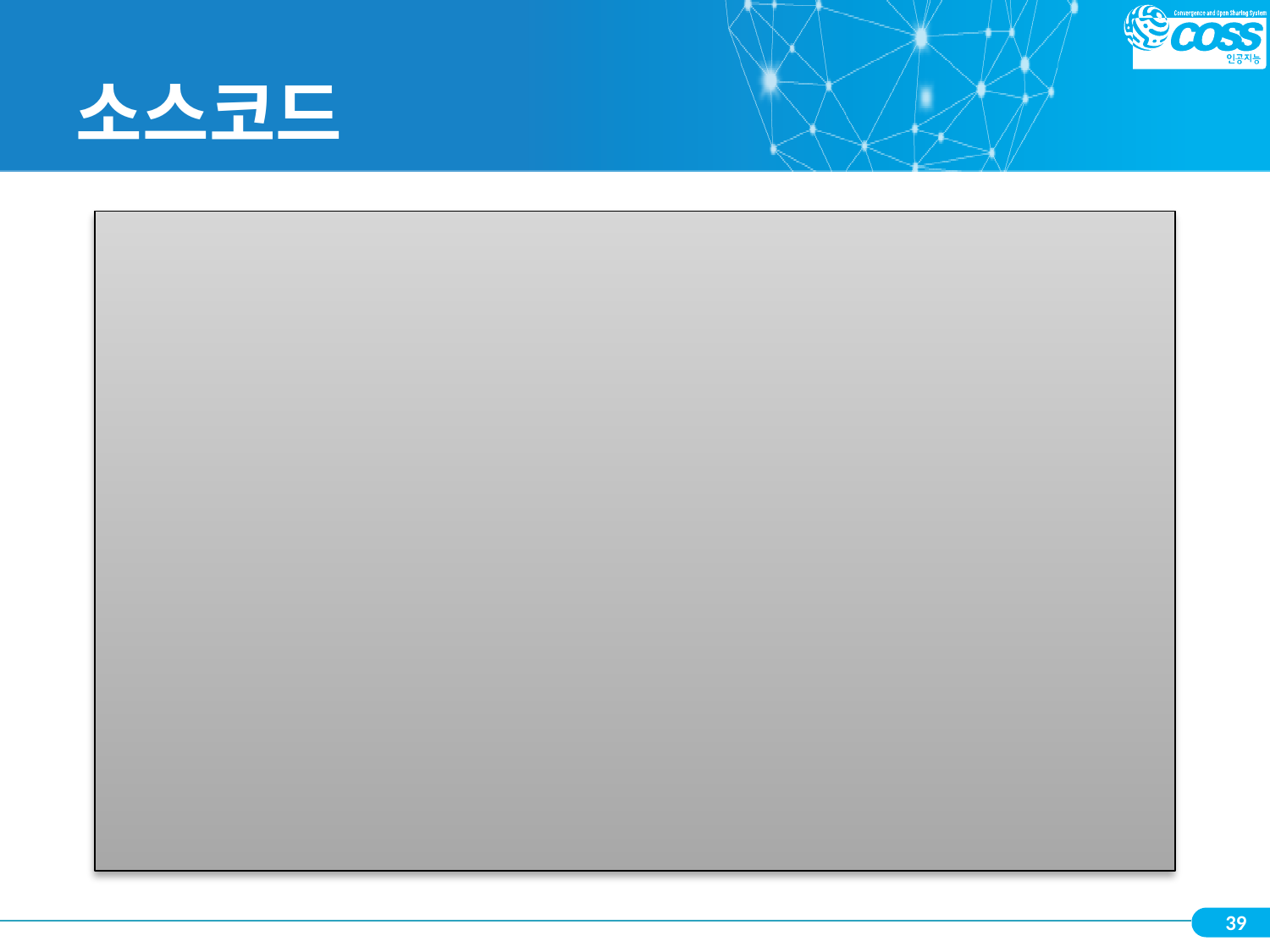

# 소스코드

num1 = int(input("정수 입력: "))
num2 = int(input("정수 입력: "))
if num1 > num2 :
    upper = num1
    lower = num2
else :
    upper = num2
    lower = num1
sum = 0
for i in range(lower, upper+1) :
    sum += i
print(lower, "에서", upper, "까지 더하면", sum)